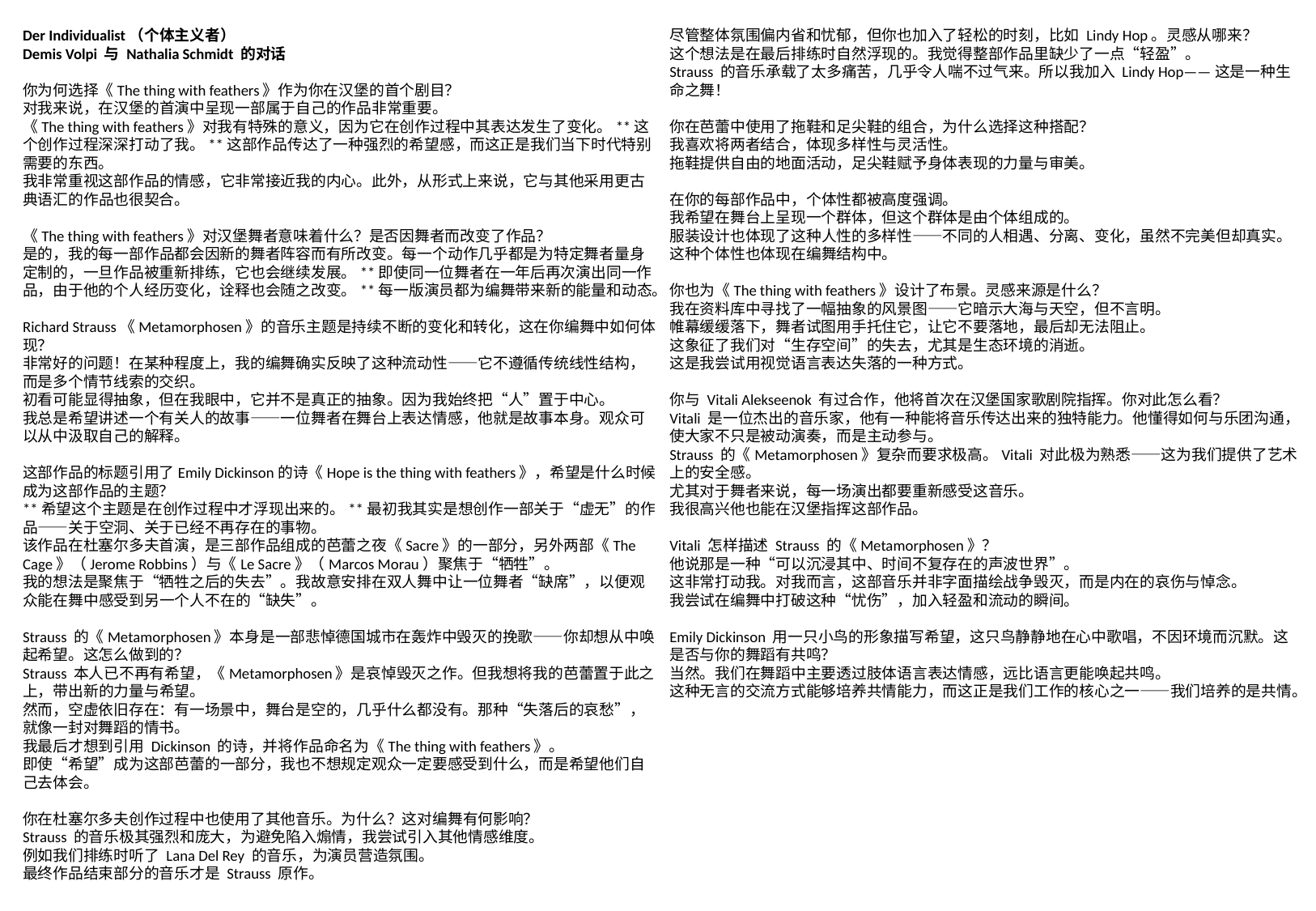

Der Individualist（个体主义者）
Demis Volpi 与 Nathalia Schmidt 的对话

你为何选择《The thing with feathers》作为你在汉堡的首个剧目？
对我来说，在汉堡的首演中呈现一部属于自己的作品非常重要。
《The thing with feathers》对我有特殊的意义，因为它在创作过程中其表达发生了变化。**这个创作过程深深打动了我。**这部作品传达了一种强烈的希望感，而这正是我们当下时代特别需要的东西。
我非常重视这部作品的情感，它非常接近我的内心。此外，从形式上来说，它与其他采用更古典语汇的作品也很契合。
《The thing with feathers》对汉堡舞者意味着什么？是否因舞者而改变了作品？
是的，我的每一部作品都会因新的舞者阵容而有所改变。每一个动作几乎都是为特定舞者量身定制的，一旦作品被重新排练，它也会继续发展。**即使同一位舞者在一年后再次演出同一作品，由于他的个人经历变化，诠释也会随之改变。**每一版演员都为编舞带来新的能量和动态。

Richard Strauss《Metamorphosen》的音乐主题是持续不断的变化和转化，这在你编舞中如何体现？
非常好的问题！在某种程度上，我的编舞确实反映了这种流动性——它不遵循传统线性结构，而是多个情节线索的交织。
初看可能显得抽象，但在我眼中，它并不是真正的抽象。因为我始终把“人”置于中心。
我总是希望讲述一个有关人的故事——一位舞者在舞台上表达情感，他就是故事本身。观众可以从中汲取自己的解释。

这部作品的标题引用了Emily Dickinson的诗《Hope is the thing with feathers》，希望是什么时候成为这部作品的主题？
**希望这个主题是在创作过程中才浮现出来的。**最初我其实是想创作一部关于“虚无”的作品——关于空洞、关于已经不再存在的事物。
该作品在杜塞尔多夫首演，是三部作品组成的芭蕾之夜《Sacre》的一部分，另外两部《The Cage》（Jerome Robbins）与《Le Sacre》（Marcos Morau）聚焦于“牺牲”。
我的想法是聚焦于“牺牲之后的失去”。我故意安排在双人舞中让一位舞者“缺席”，以便观众能在舞中感受到另一个人不在的“缺失”。
Strauss 的《Metamorphosen》本身是一部悲悼德国城市在轰炸中毁灭的挽歌——你却想从中唤起希望。这怎么做到的？
Strauss 本人已不再有希望，《Metamorphosen》是哀悼毁灭之作。但我想将我的芭蕾置于此之上，带出新的力量与希望。
然而，空虚依旧存在：有一场景中，舞台是空的，几乎什么都没有。那种“失落后的哀愁”，就像一封对舞蹈的情书。
我最后才想到引用 Dickinson 的诗，并将作品命名为《The thing with feathers》。
即使“希望”成为这部芭蕾的一部分，我也不想规定观众一定要感受到什么，而是希望他们自己去体会。
你在杜塞尔多夫创作过程中也使用了其他音乐。为什么？这对编舞有何影响？
Strauss 的音乐极其强烈和庞大，为避免陷入煽情，我尝试引入其他情感维度。
例如我们排练时听了 Lana Del Rey 的音乐，为演员营造氛围。
最终作品结束部分的音乐才是 Strauss 原作。

尽管整体氛围偏内省和忧郁，但你也加入了轻松的时刻，比如 Lindy Hop。灵感从哪来？
这个想法是在最后排练时自然浮现的。我觉得整部作品里缺少了一点“轻盈”。
Strauss 的音乐承载了太多痛苦，几乎令人喘不过气来。所以我加入 Lindy Hop——这是一种生命之舞！
你在芭蕾中使用了拖鞋和足尖鞋的组合，为什么选择这种搭配？
我喜欢将两者结合，体现多样性与灵活性。
拖鞋提供自由的地面活动，足尖鞋赋予身体表现的力量与审美。
在你的每部作品中，个体性都被高度强调。
我希望在舞台上呈现一个群体，但这个群体是由个体组成的。
服装设计也体现了这种人性的多样性——不同的人相遇、分离、变化，虽然不完美但却真实。
这种个体性也体现在编舞结构中。

你也为《The thing with feathers》设计了布景。灵感来源是什么？
我在资料库中寻找了一幅抽象的风景图——它暗示大海与天空，但不言明。
帷幕缓缓落下，舞者试图用手托住它，让它不要落地，最后却无法阻止。
这象征了我们对“生存空间”的失去，尤其是生态环境的消逝。
这是我尝试用视觉语言表达失落的一种方式。
你与 Vitali Alekseenok 有过合作，他将首次在汉堡国家歌剧院指挥。你对此怎么看？
Vitali 是一位杰出的音乐家，他有一种能将音乐传达出来的独特能力。他懂得如何与乐团沟通，使大家不只是被动演奏，而是主动参与。
Strauss 的《Metamorphosen》复杂而要求极高。Vitali 对此极为熟悉——这为我们提供了艺术上的安全感。
尤其对于舞者来说，每一场演出都要重新感受这音乐。
我很高兴他也能在汉堡指挥这部作品。
Vitali 怎样描述 Strauss 的《Metamorphosen》？
他说那是一种“可以沉浸其中、时间不复存在的声波世界”。
这非常打动我。对我而言，这部音乐并非字面描绘战争毁灭，而是内在的哀伤与悼念。
我尝试在编舞中打破这种“忧伤”，加入轻盈和流动的瞬间。

Emily Dickinson 用一只小鸟的形象描写希望，这只鸟静静地在心中歌唱，不因环境而沉默。这是否与你的舞蹈有共鸣？
当然。我们在舞蹈中主要透过肢体语言表达情感，远比语言更能唤起共鸣。
这种无言的交流方式能够培养共情能力，而这正是我们工作的核心之一——我们培养的是共情。